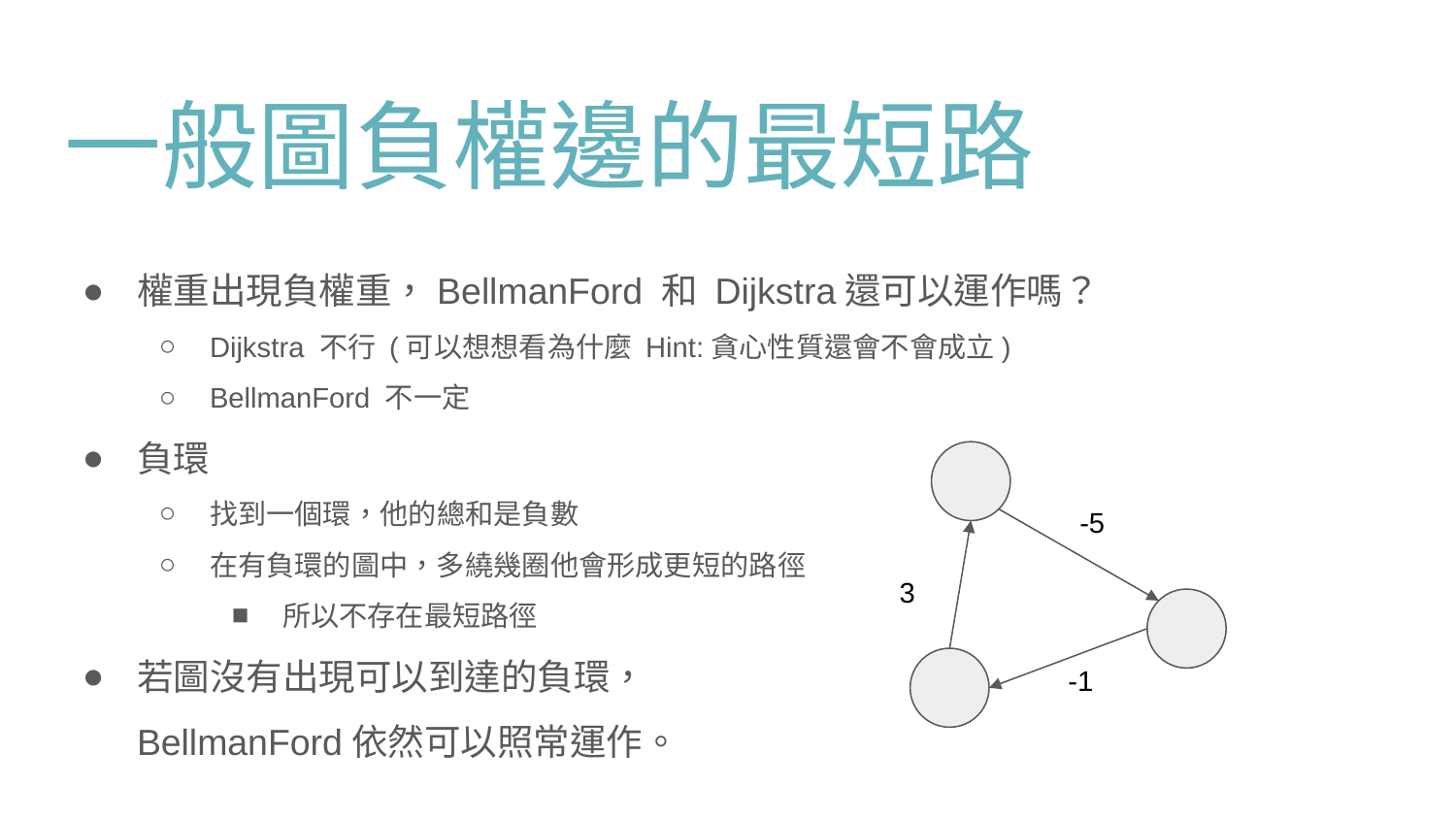

# 一般圖負權邊的最短路
權重出現負權重，BellmanFord 和 Dijkstra還可以運作嗎？
Dijkstra 不行 (可以想想看為什麼 Hint:貪心性質還會不會成立)
BellmanFord 不一定
負環
找到一個環，他的總和是負數
在有負環的圖中，多繞幾圈他會形成更短的路徑
所以不存在最短路徑
若圖沒有出現可以到達的負環，
BellmanFord依然可以照常運作。

-5
3

-1